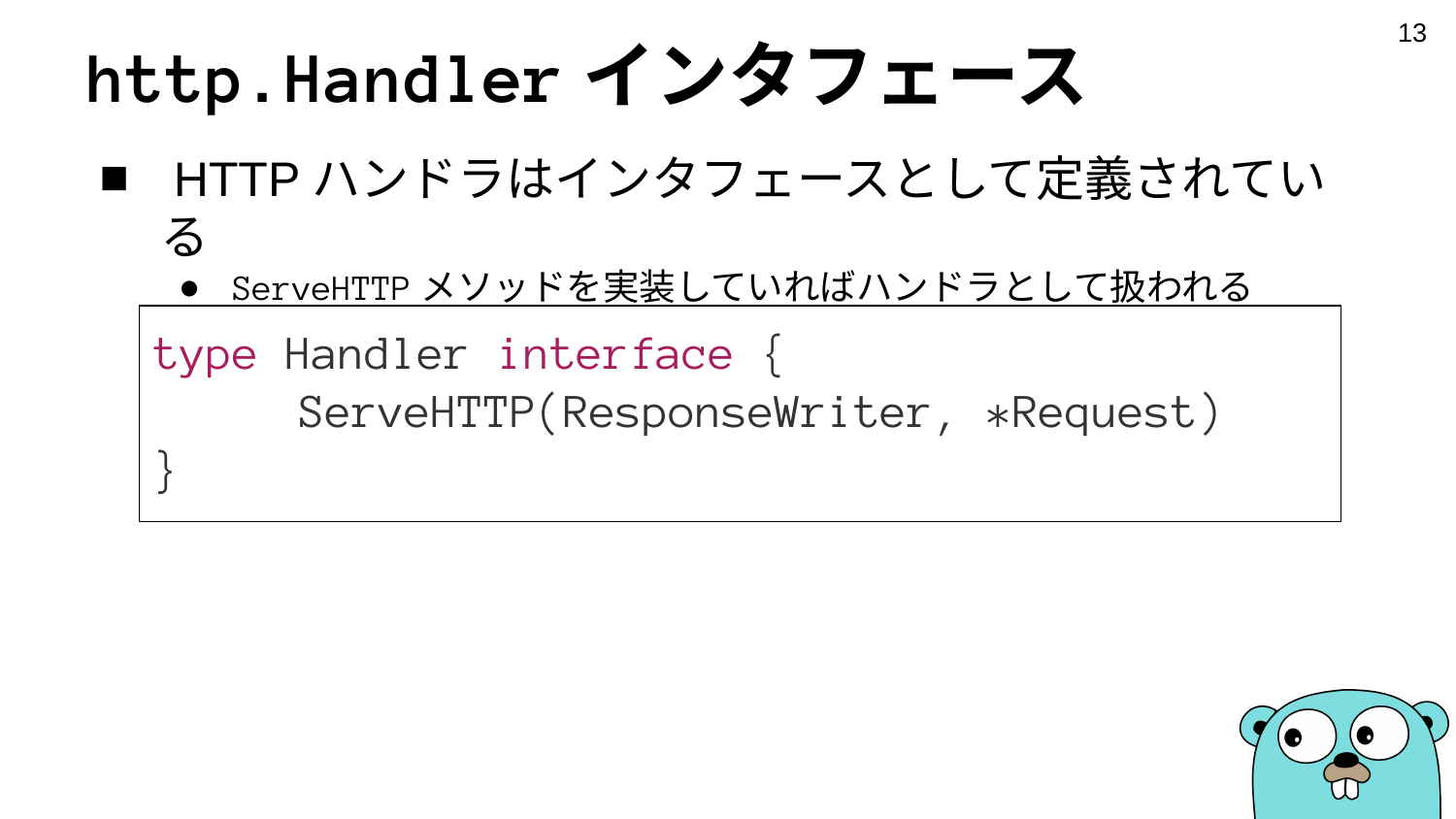

13
# http.Handlerインタフェース
 HTTPハンドラはインタフェースとして定義されている
ServeHTTPメソッドを実装していればハンドラとして扱われる
type Handler interface {
	ServeHTTP(ResponseWriter, *Request)
}